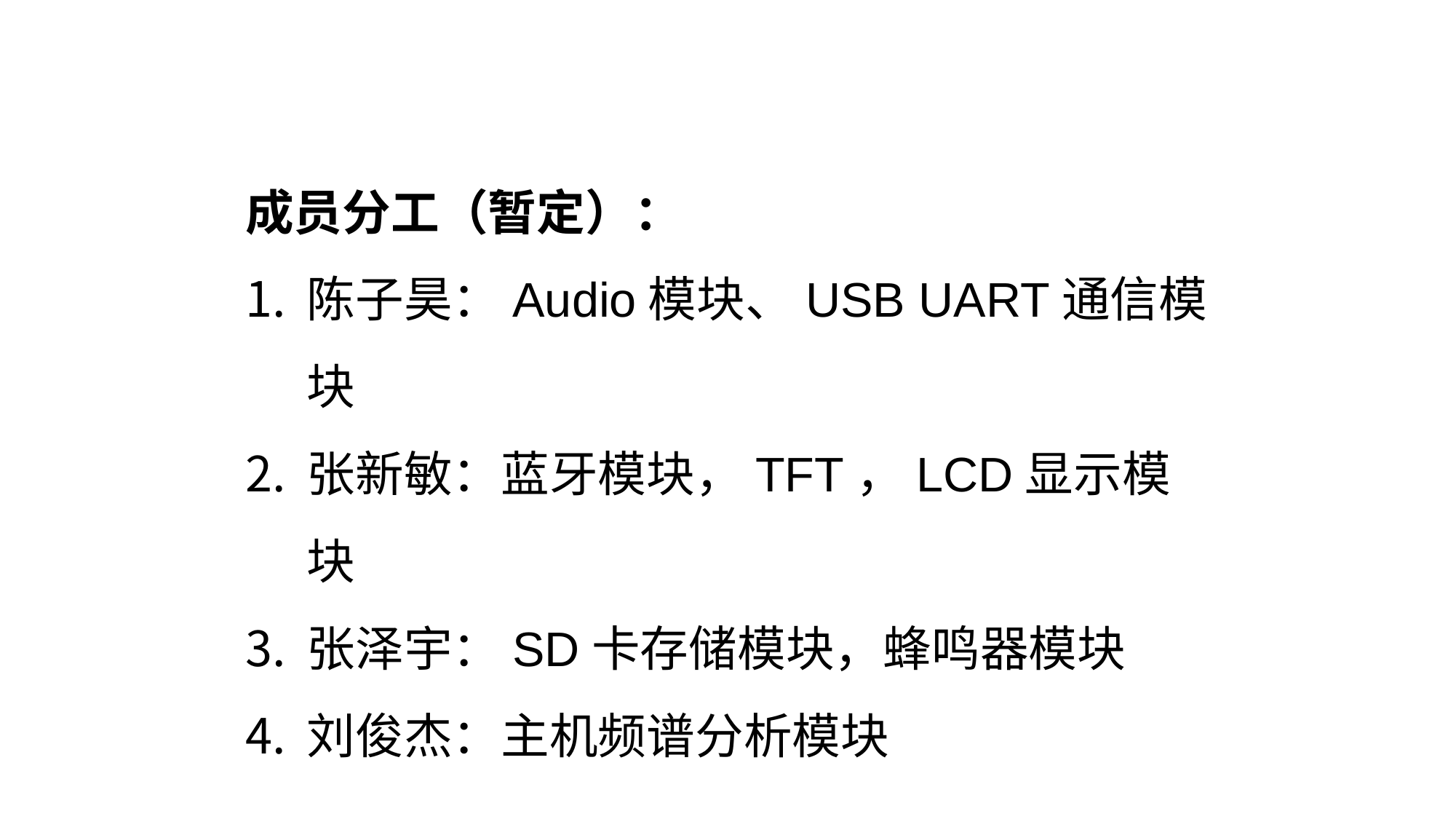

成员分工（暂定）：
陈子昊：Audio模块、USB UART通信模块
张新敏：蓝牙模块，TFT，LCD显示模块
张泽宇：SD卡存储模块，蜂鸣器模块
刘俊杰：主机频谱分析模块